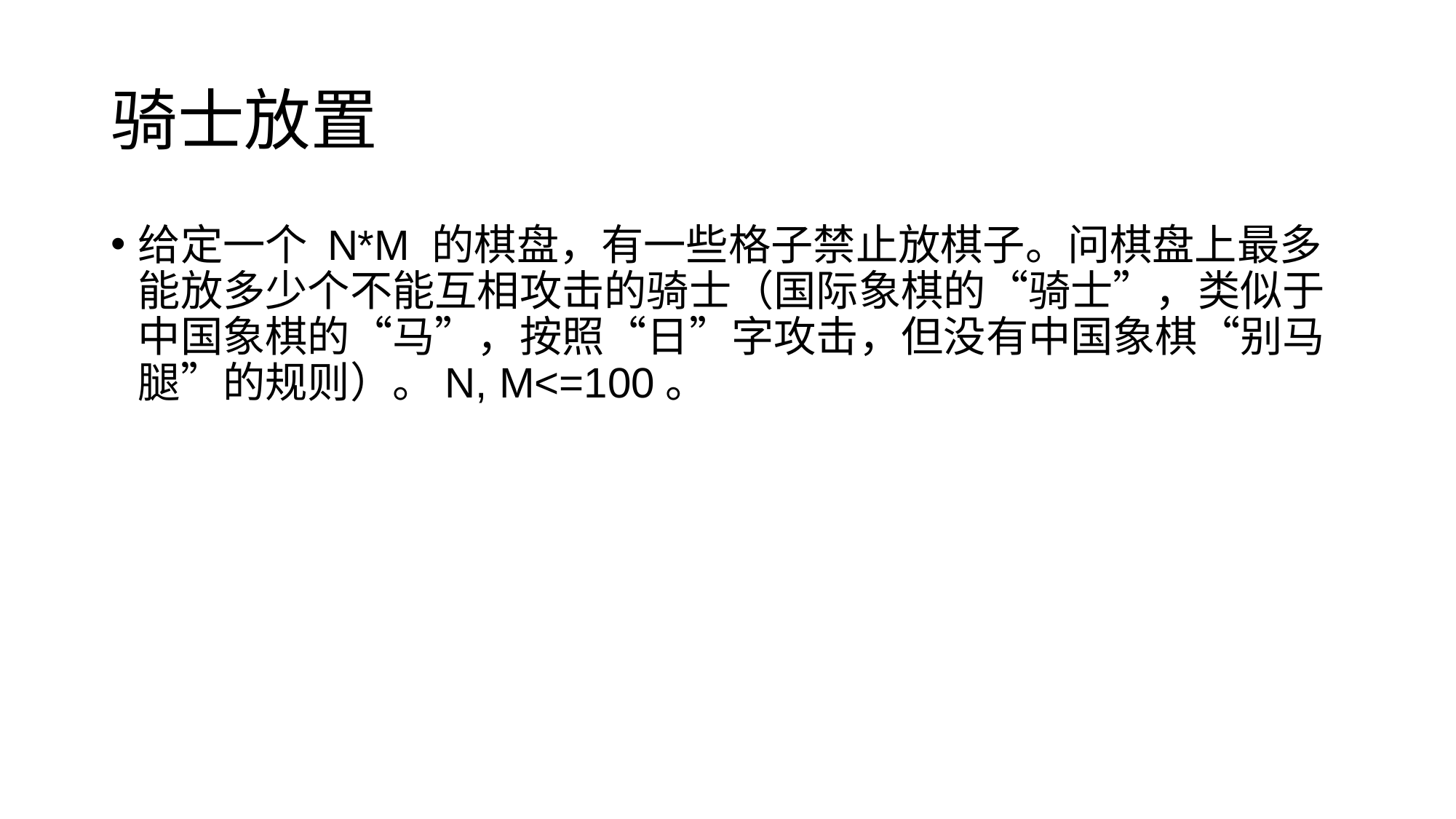

# 骑士放置
给定一个 N*M 的棋盘，有一些格子禁止放棋子。问棋盘上最多能放多少个不能互相攻击的骑士（国际象棋的“骑士”，类似于中国象棋的“马”，按照“日”字攻击，但没有中国象棋“别马腿”的规则）。N, M<=100。